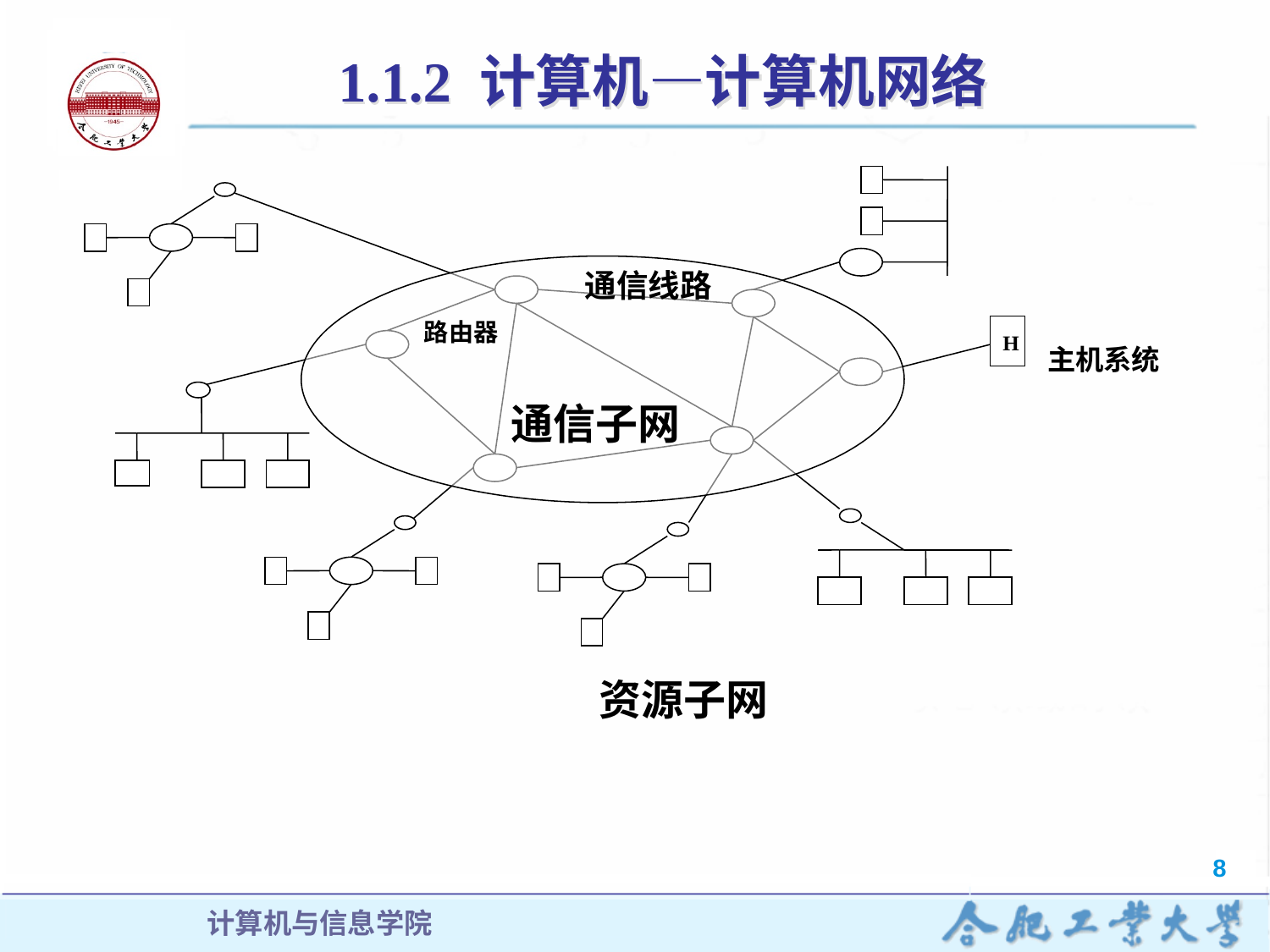

# 1.1.2 计算机—计算机网络

通信线路

  路由器

H

主机系统

通信子网

资源子网